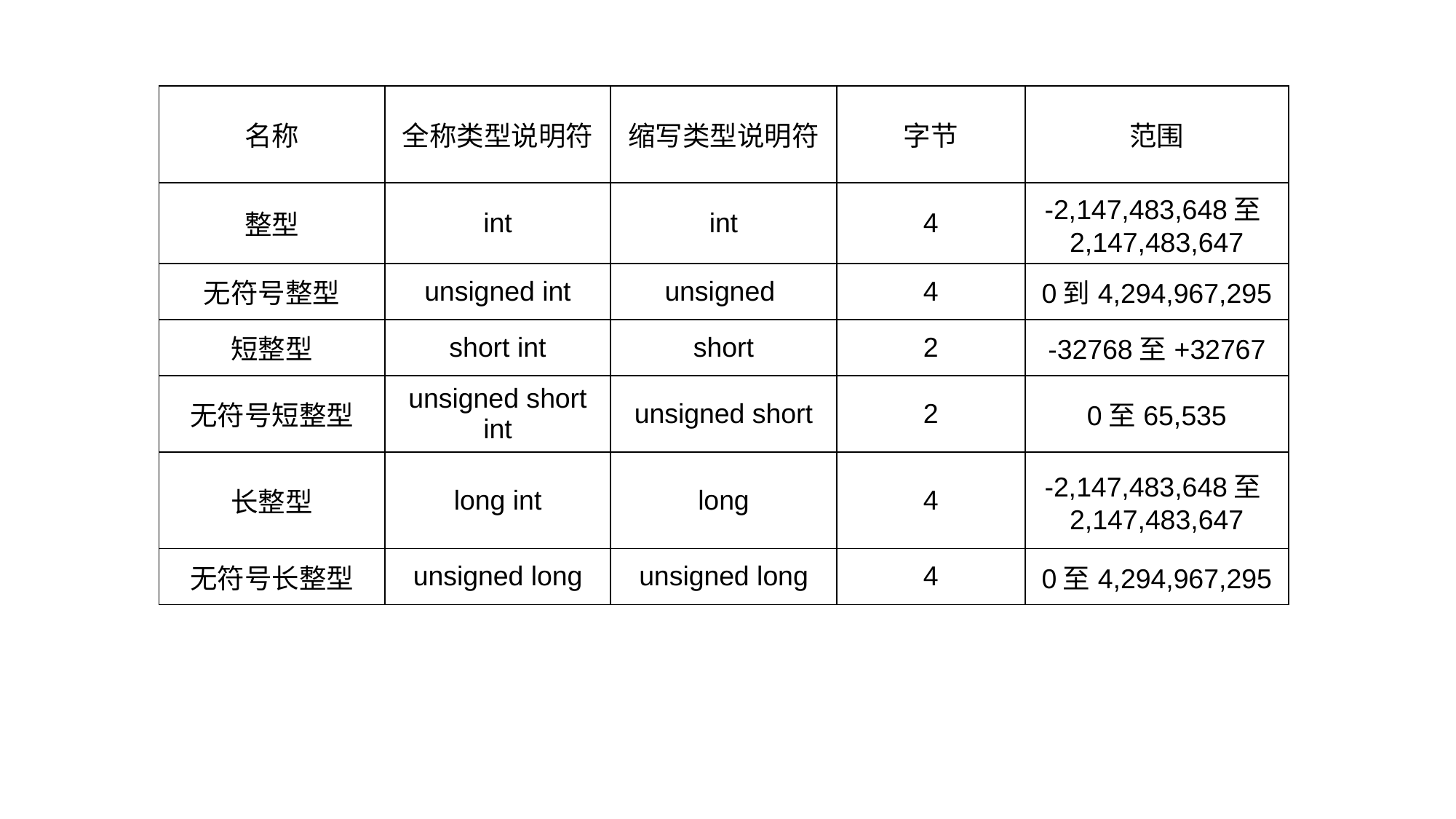

| 名称 | 全称类型说明符 | 缩写类型说明符 | 字节 | 范围 |
| --- | --- | --- | --- | --- |
| 整型 | int | int | 4 | -2,147,483,648至2,147,483,647 |
| 无符号整型 | unsigned int | unsigned | 4 | 0到4,294,967,295 |
| 短整型 | short int | short | 2 | -32768至+32767 |
| 无符号短整型 | unsigned short int | unsigned short | 2 | 0至65,535 |
| 长整型 | long int | long | 4 | -2,147,483,648至2,147,483,647 |
| 无符号长整型 | unsigned long | unsigned long | 4 | 0至4,294,967,295 |